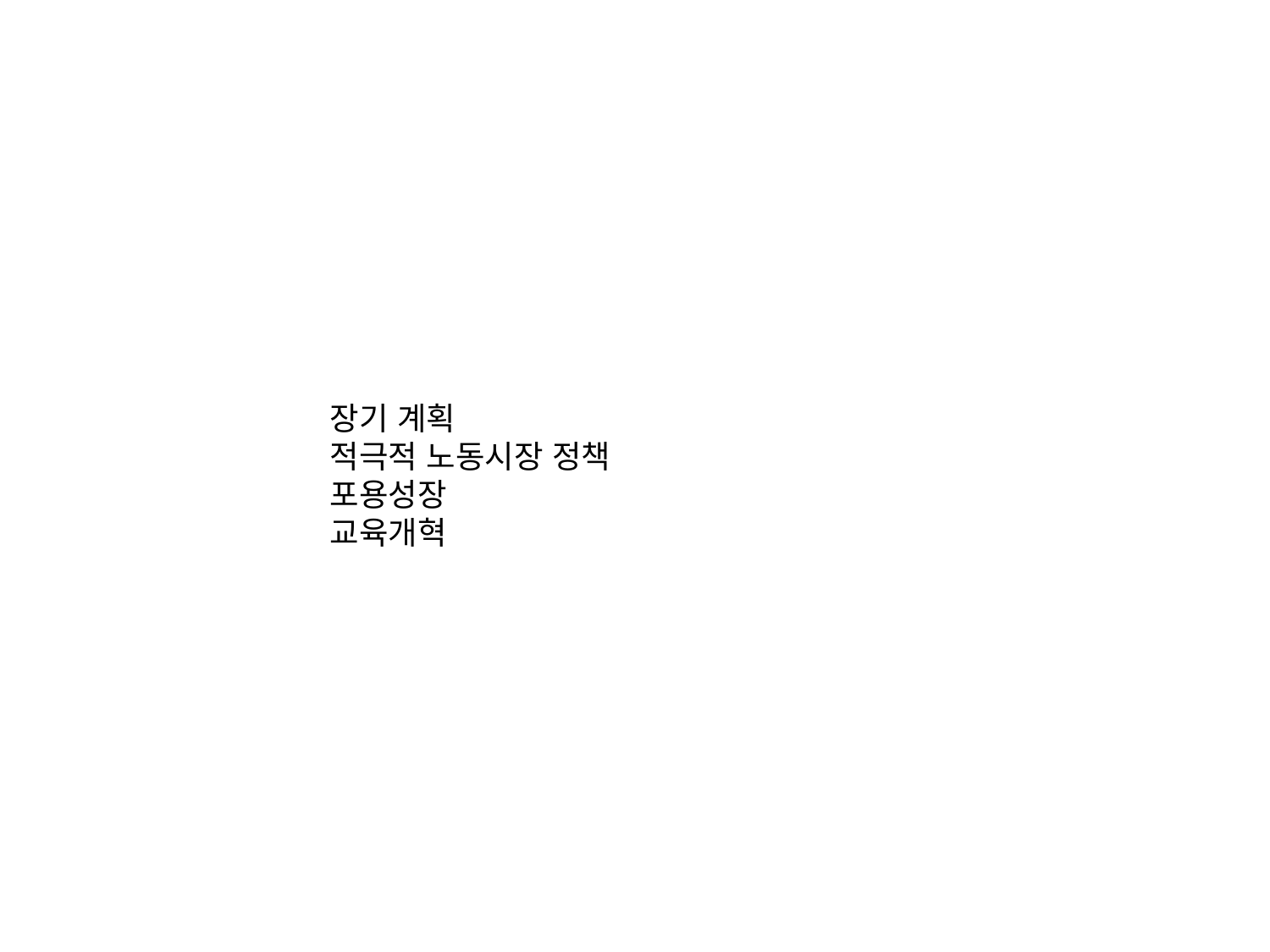

#

장기 계획
적극적 노동시장 정책
포용성장
교육개혁